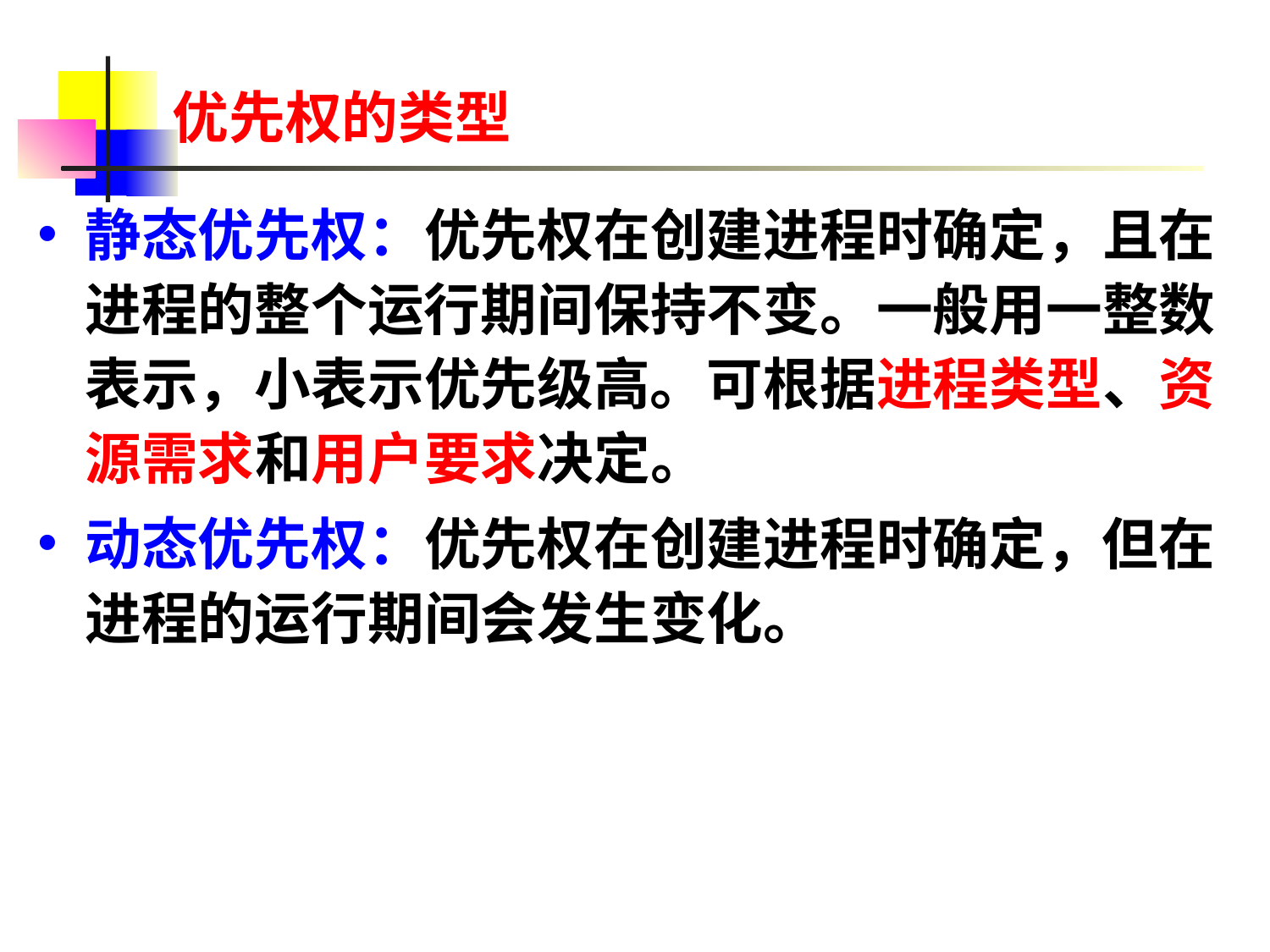

# 优先权的类型
静态优先权：优先权在创建进程时确定，且在进程的整个运行期间保持不变。一般用一整数表示，小表示优先级高。可根据进程类型、资源需求和用户要求决定。
动态优先权：优先权在创建进程时确定，但在进程的运行期间会发生变化。